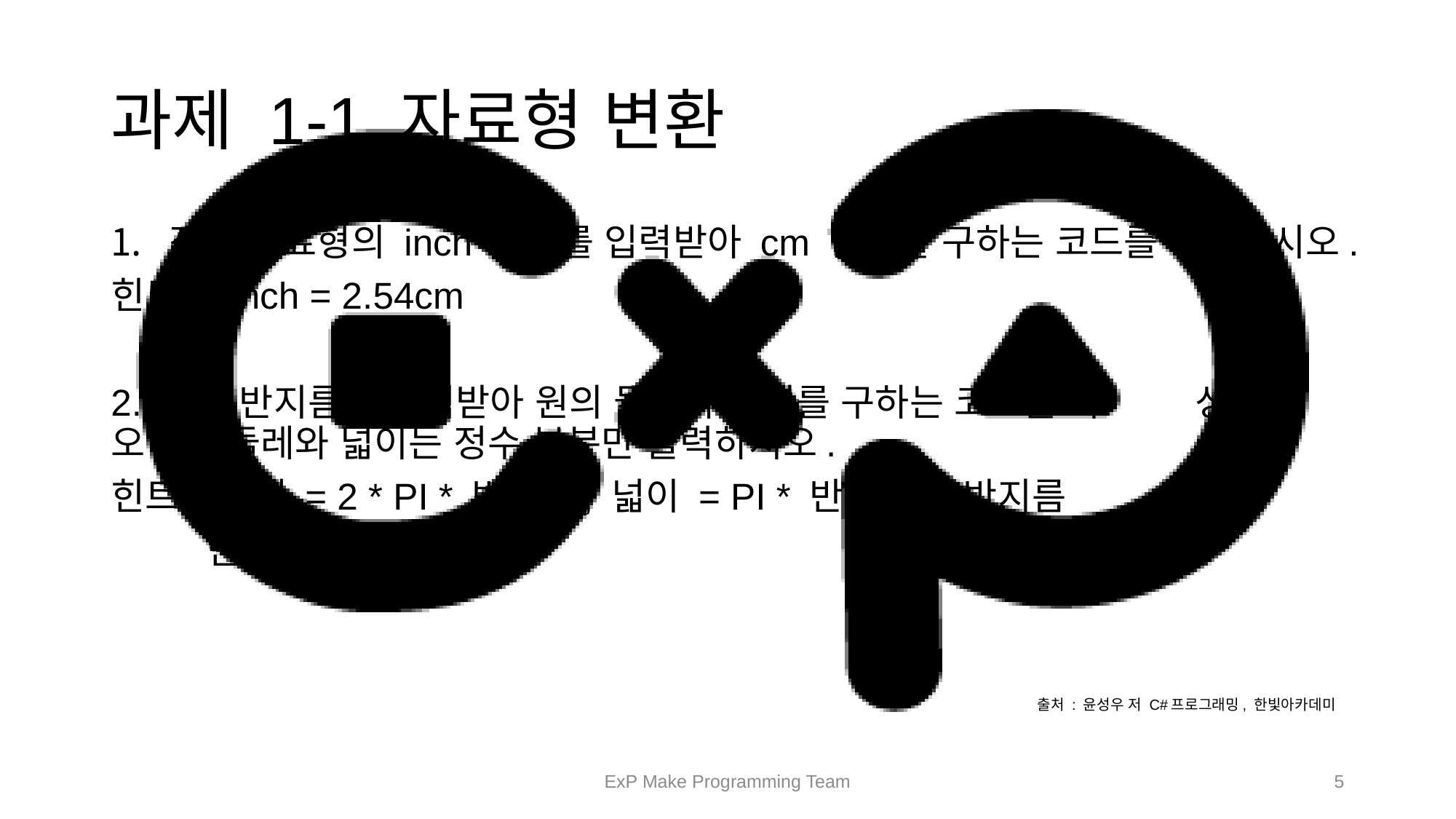

# 과제 1-1 자료형 변환
정수 자료형의 inch 단위를 입력받아 cm 단위를 구하는 코드를 작성하시오.
힌트) 1inch = 2.54cm

2. 원의 반지름을 입력받아 원의 둘레와 넓이를 구하는 코드를 작         성하시오. 각 둘레와 넓이는 정수 부분만 출력하시오.
힌트) 둘레 = 2 * PI * 반지름, 넓이 = PI * 반지름 * 반지름
	단, PI는 3.14

출처 : 윤성우 저 C#프로그래밍, 한빛아카데미
ExP Make Programming Team
5